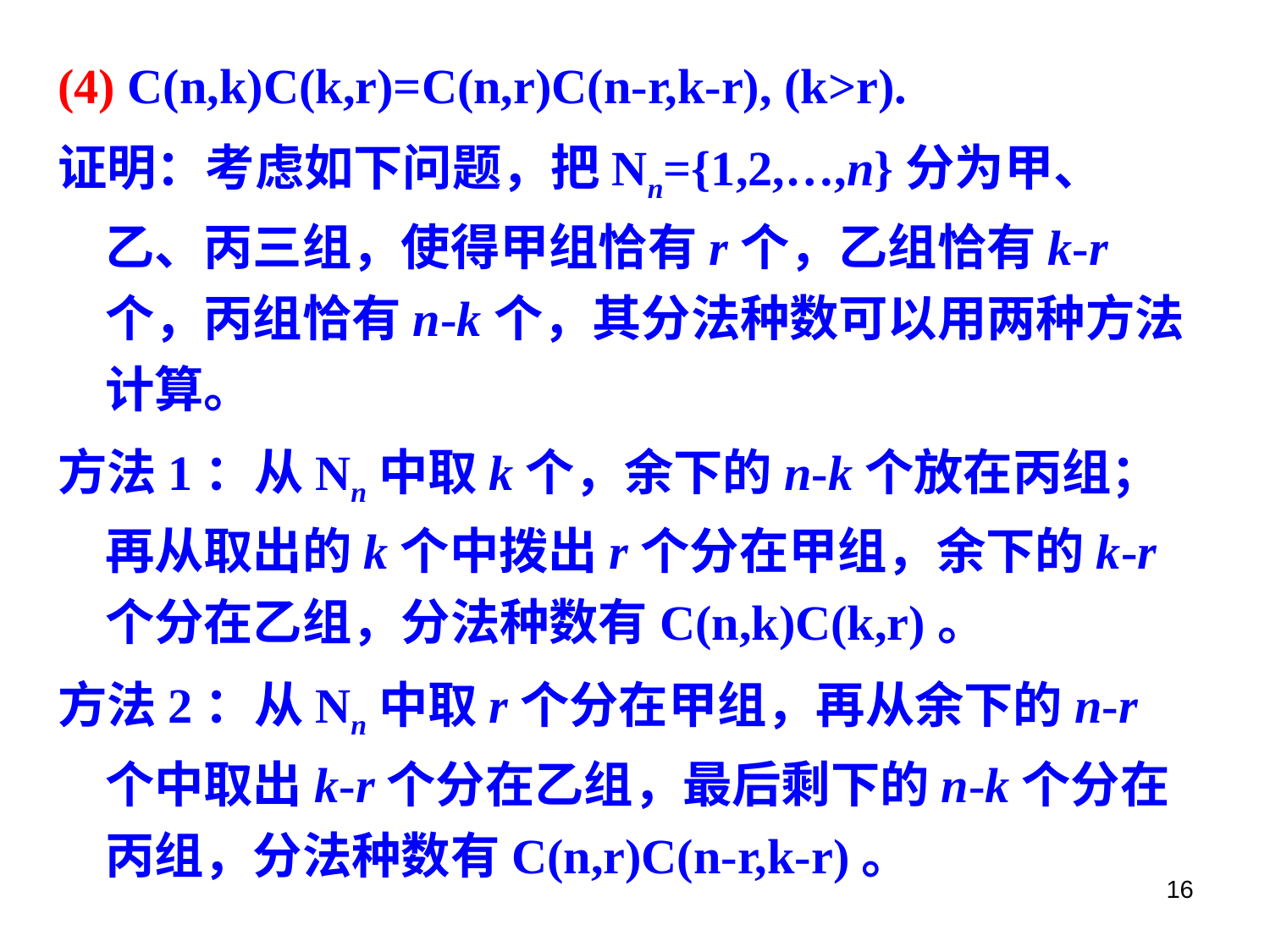

(4) C(n,k)C(k,r)=C(n,r)C(n-r,k-r), (k>r).
证明：考虑如下问题，把Nn={1,2,…,n}分为甲、乙、丙三组，使得甲组恰有r个，乙组恰有k-r个，丙组恰有n-k个，其分法种数可以用两种方法计算。
方法1：从Nn中取k个，余下的n-k个放在丙组；再从取出的k个中拨出r个分在甲组，余下的k-r个分在乙组，分法种数有C(n,k)C(k,r)。
方法2：从Nn中取r个分在甲组，再从余下的n-r个中取出k-r个分在乙组，最后剩下的n-k个分在丙组，分法种数有C(n,r)C(n-r,k-r)。
16